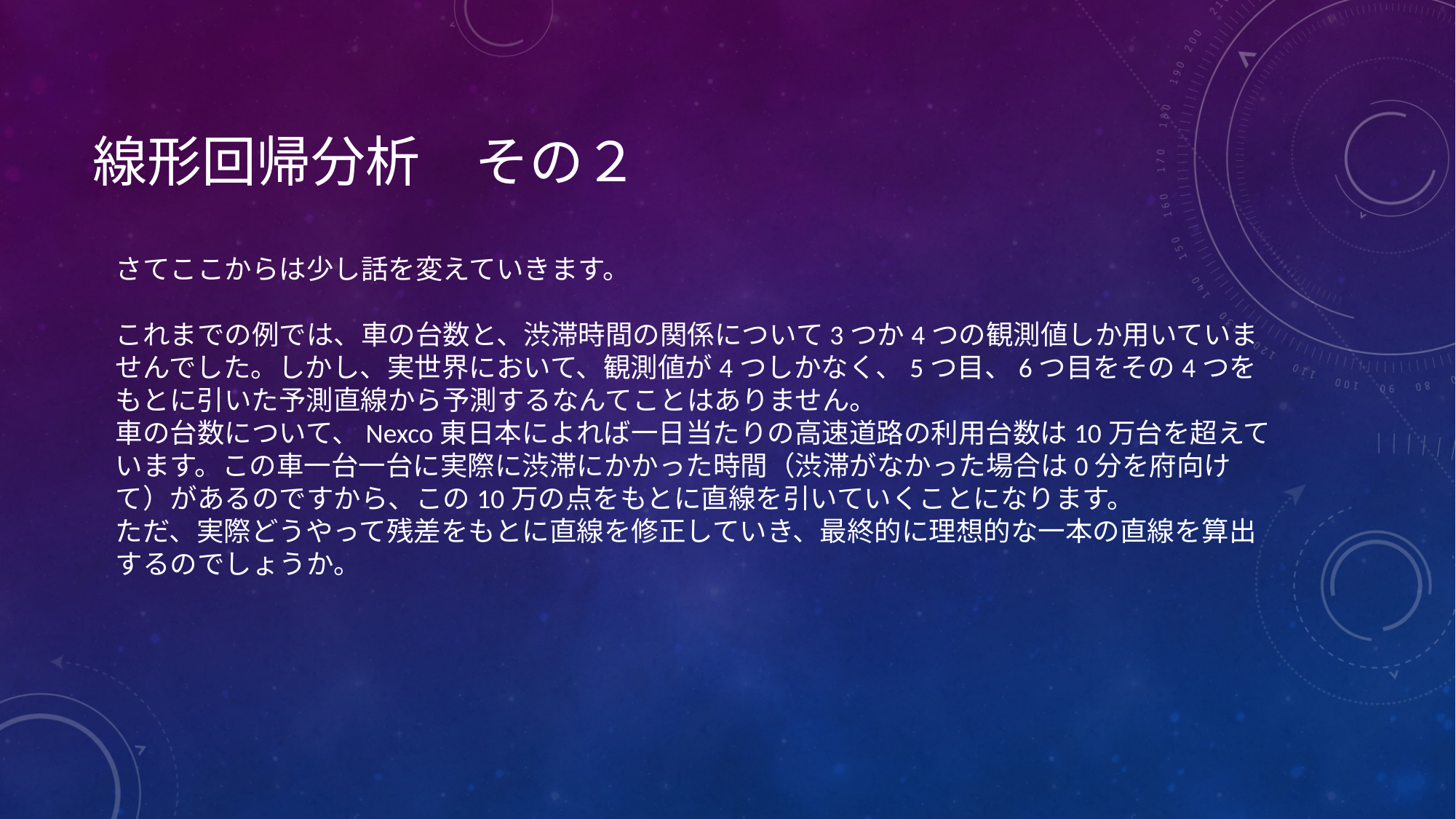

# 線形回帰分析　その２
さてここからは少し話を変えていきます。

これまでの例では、車の台数と、渋滞時間の関係について3つか4つの観測値しか用いていませんでした。しかし、実世界において、観測値が4つしかなく、5つ目、6つ目をその4つをもとに引いた予測直線から予測するなんてことはありません。
車の台数について、Nexco東日本によれば一日当たりの高速道路の利用台数は10万台を超えています。この車一台一台に実際に渋滞にかかった時間（渋滞がなかった場合は0分を府向けて）があるのですから、この10万の点をもとに直線を引いていくことになります。
ただ、実際どうやって残差をもとに直線を修正していき、最終的に理想的な一本の直線を算出するのでしょうか。